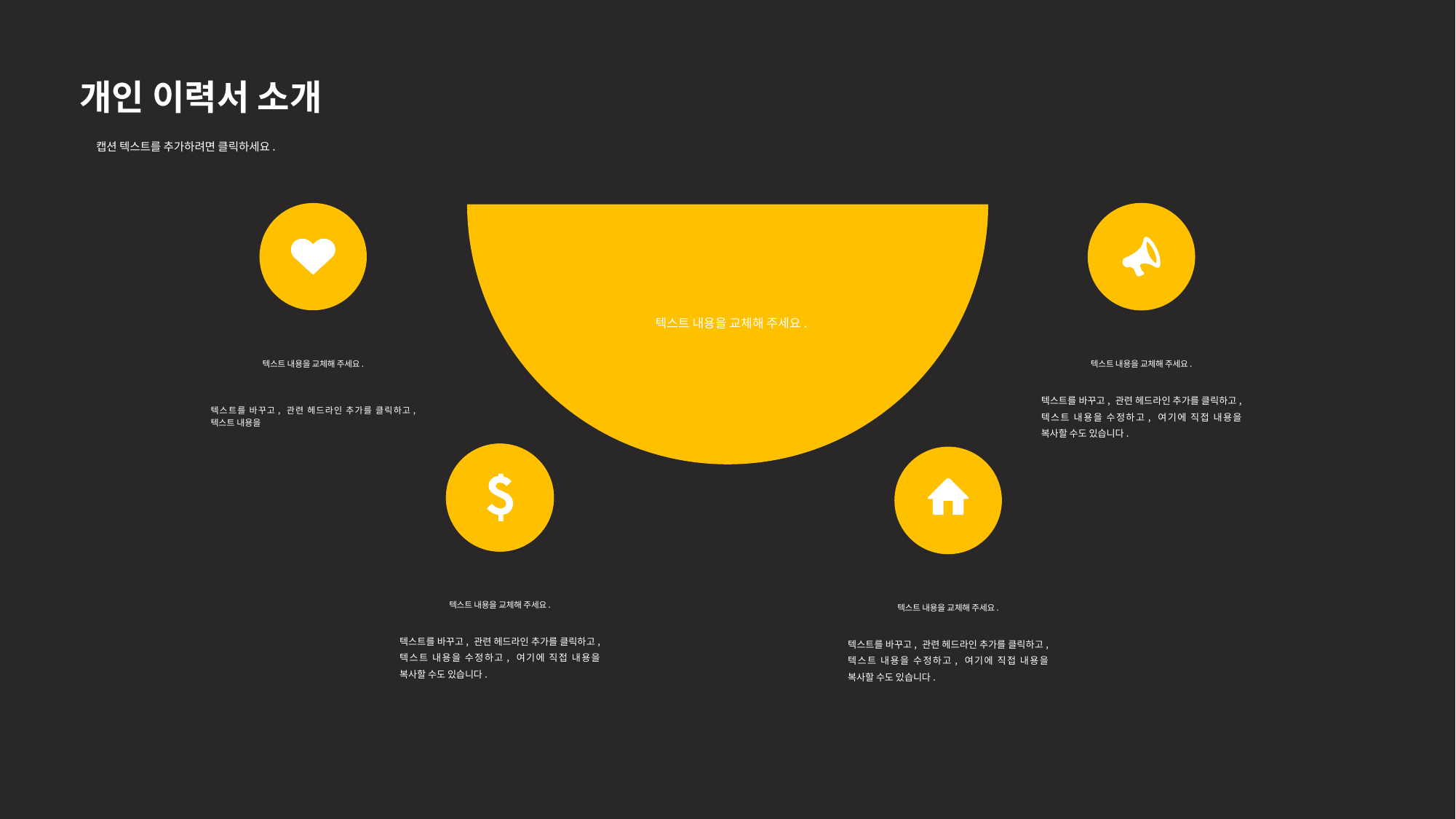

개인 이력서 소개
캡션 텍스트를 추가하려면 클릭하세요.

텍스트 내용을 교체해 주세요.
텍스트 내용을 교체해 주세요.
텍스트 내용을 교체해 주세요.
텍스트를 바꾸고, 관련 헤드라인 추가를 클릭하고, 텍스트 내용을 수정하고, 여기에 직접 내용을 복사할 수도 있습니다.
텍스트를 바꾸고, 관련 헤드라인 추가를 클릭하고, 텍스트 내용을

텍스트 내용을 교체해 주세요.
텍스트 내용을 교체해 주세요.
텍스트를 바꾸고, 관련 헤드라인 추가를 클릭하고, 텍스트 내용을 수정하고, 여기에 직접 내용을 복사할 수도 있습니다.
텍스트를 바꾸고, 관련 헤드라인 추가를 클릭하고, 텍스트 내용을 수정하고, 여기에 직접 내용을 복사할 수도 있습니다.